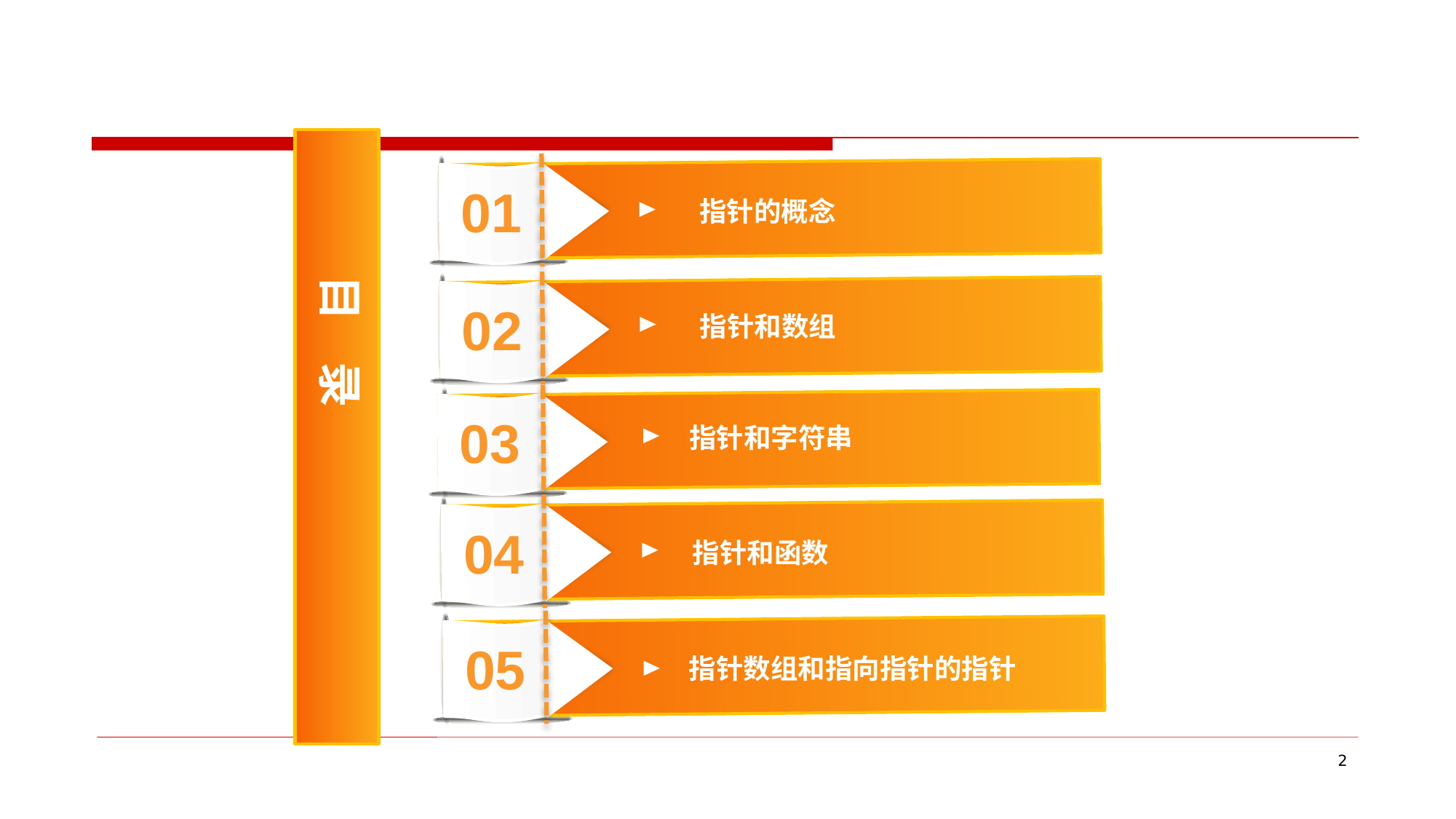

01
指针的概念

目    录

02
指针和数组

03
指针和字符串

04
指针和函数

05
指针数组和指向指针的指针

2